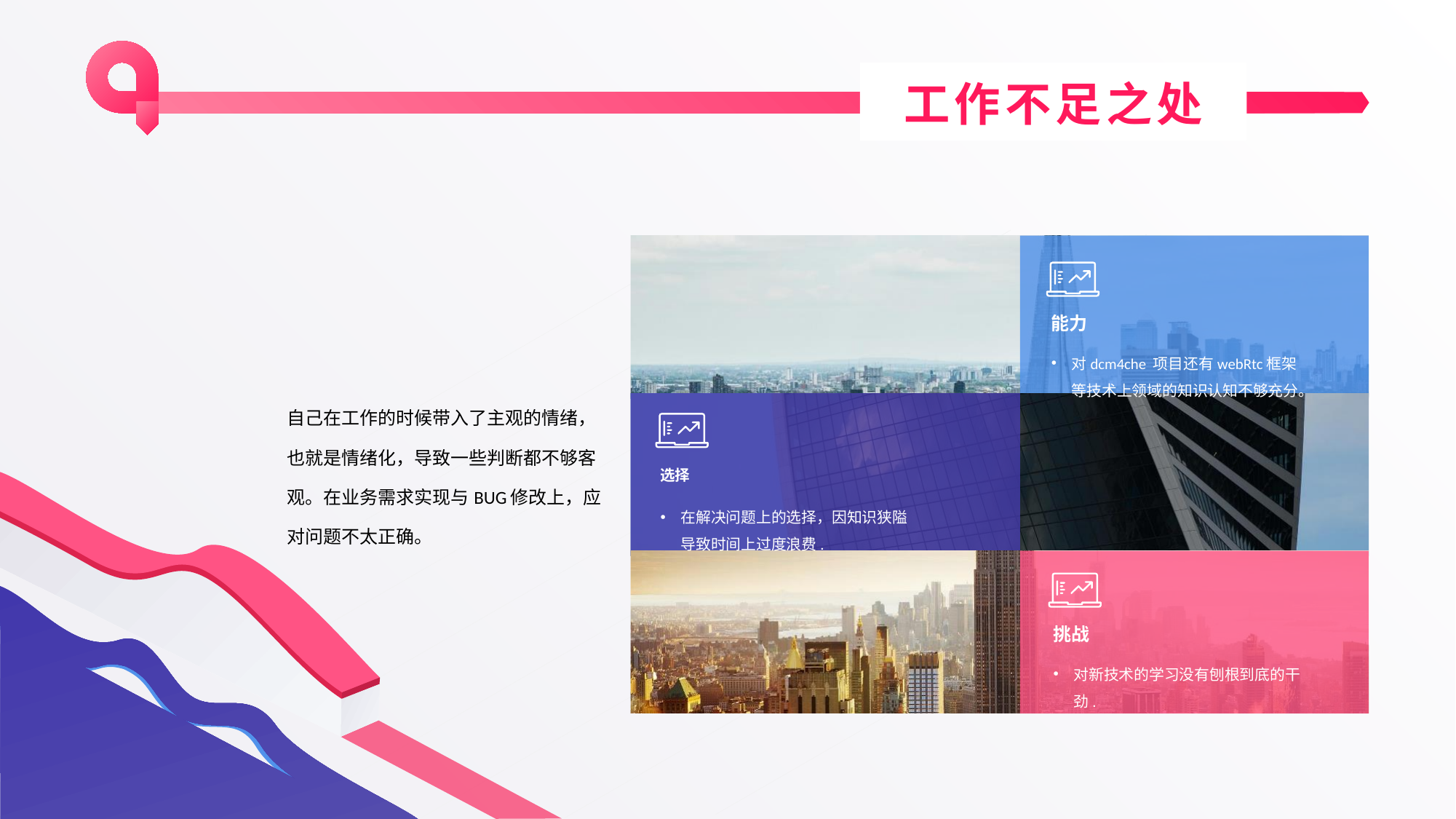

工作不足之处

能力
对dcm4che 项目还有webRtc框架等技术上领域的知识认知不够充分。
自己在工作的时候带入了主观的情绪，也就是情绪化，导致一些判断都不够客观。在业务需求实现与BUG修改上，应对问题不太正确。

选择
在解决问题上的选择，因知识狭隘导致时间上过度浪费.

挑战
对新技术的学习没有刨根到底的干劲.